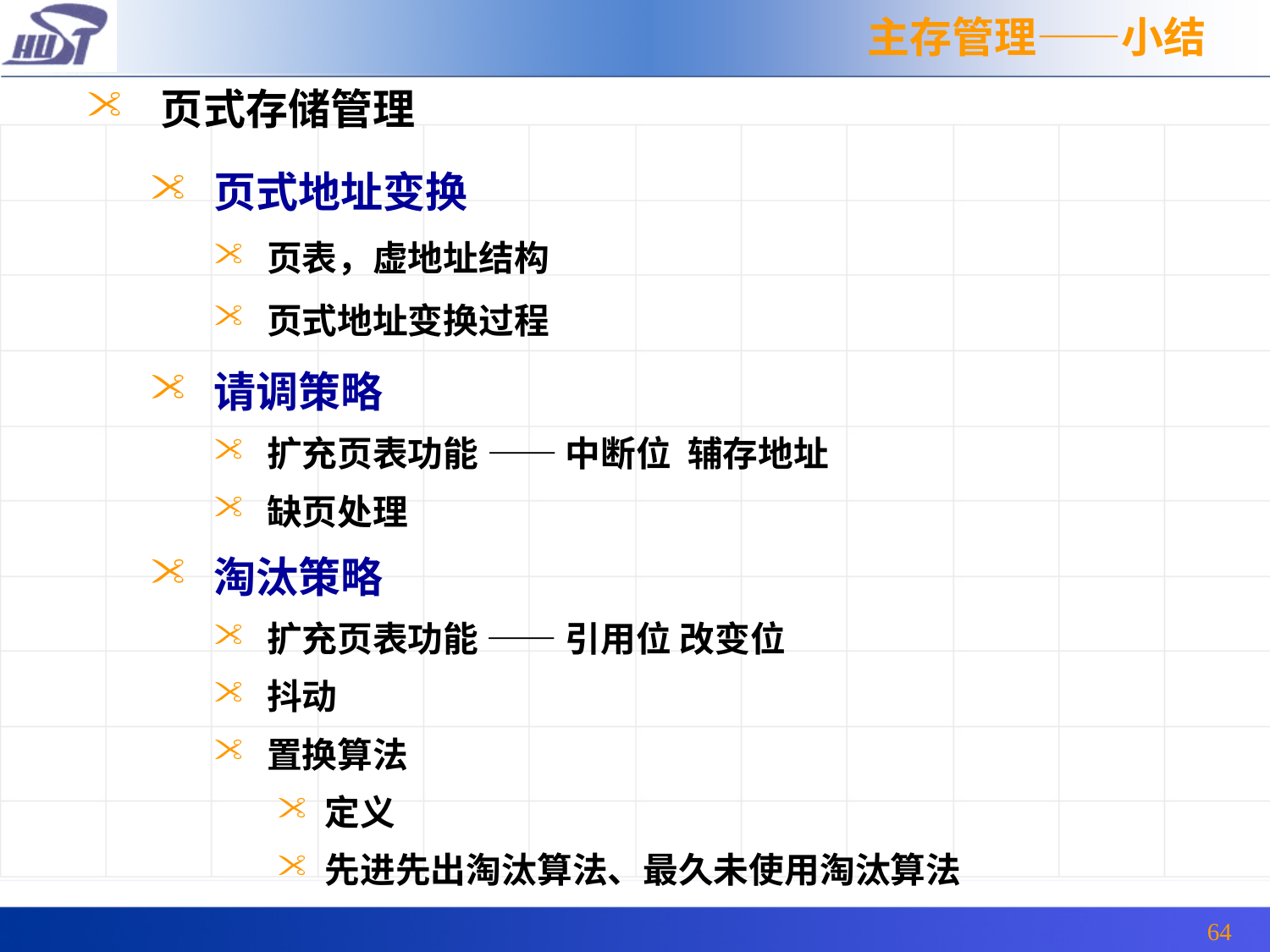

主存管理——小结
页式存储管理
页式地址变换
页表，虚地址结构
页式地址变换过程
请调策略
扩充页表功能 —— 中断位  辅存地址
缺页处理
淘汰策略
扩充页表功能 —— 引用位 改变位
抖动
置换算法
定义
先进先出淘汰算法、最久未使用淘汰算法
64